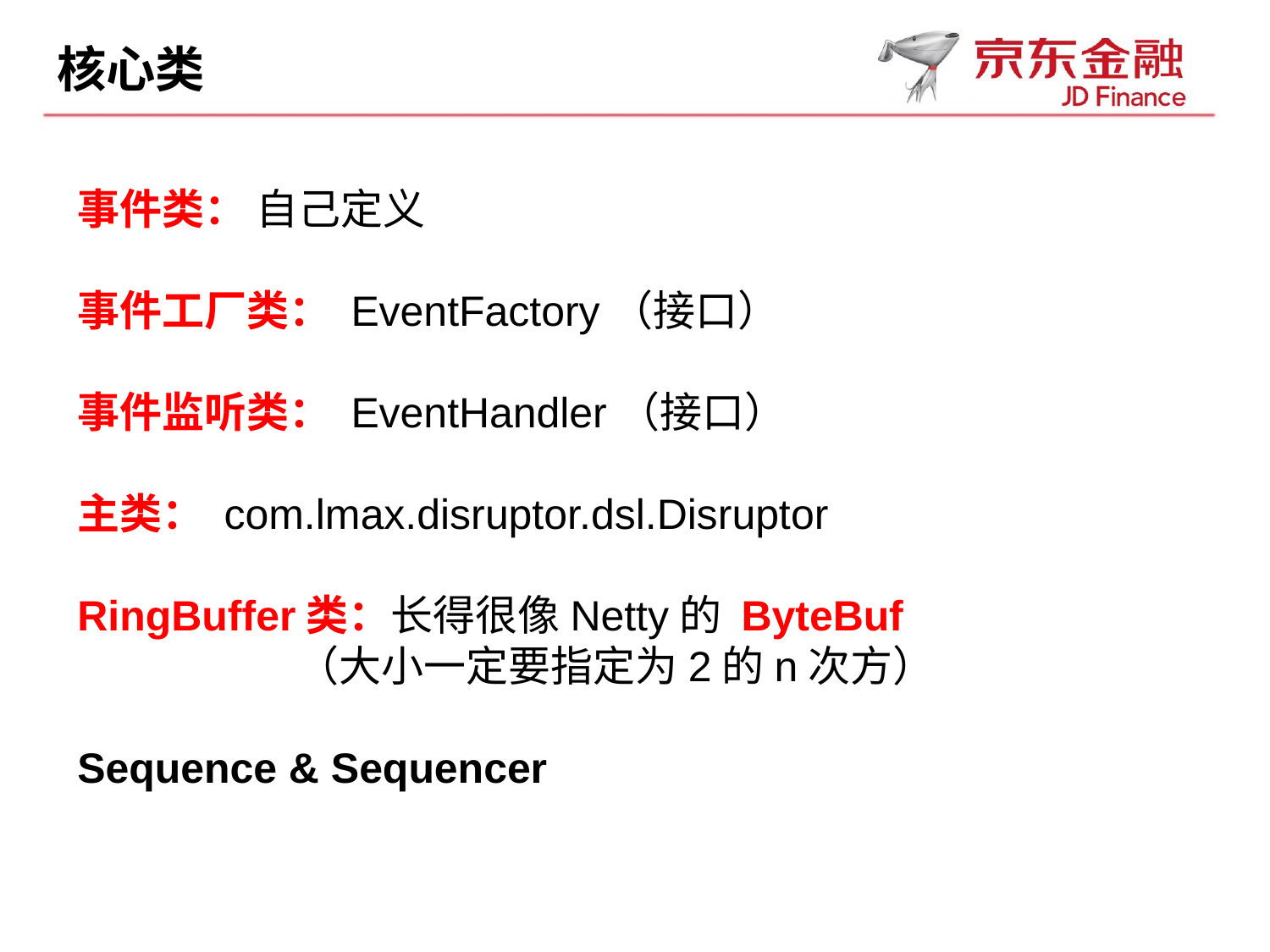

核心类
事件类： 自己定义

事件工厂类： EventFactory（接口）

事件监听类： EventHandler（接口）

主类： com.lmax.disruptor.dsl.Disruptor

RingBuffer类：长得很像Netty的 ByteBuf
                      （大小一定要指定为2的n次方）

Sequence & Sequencer